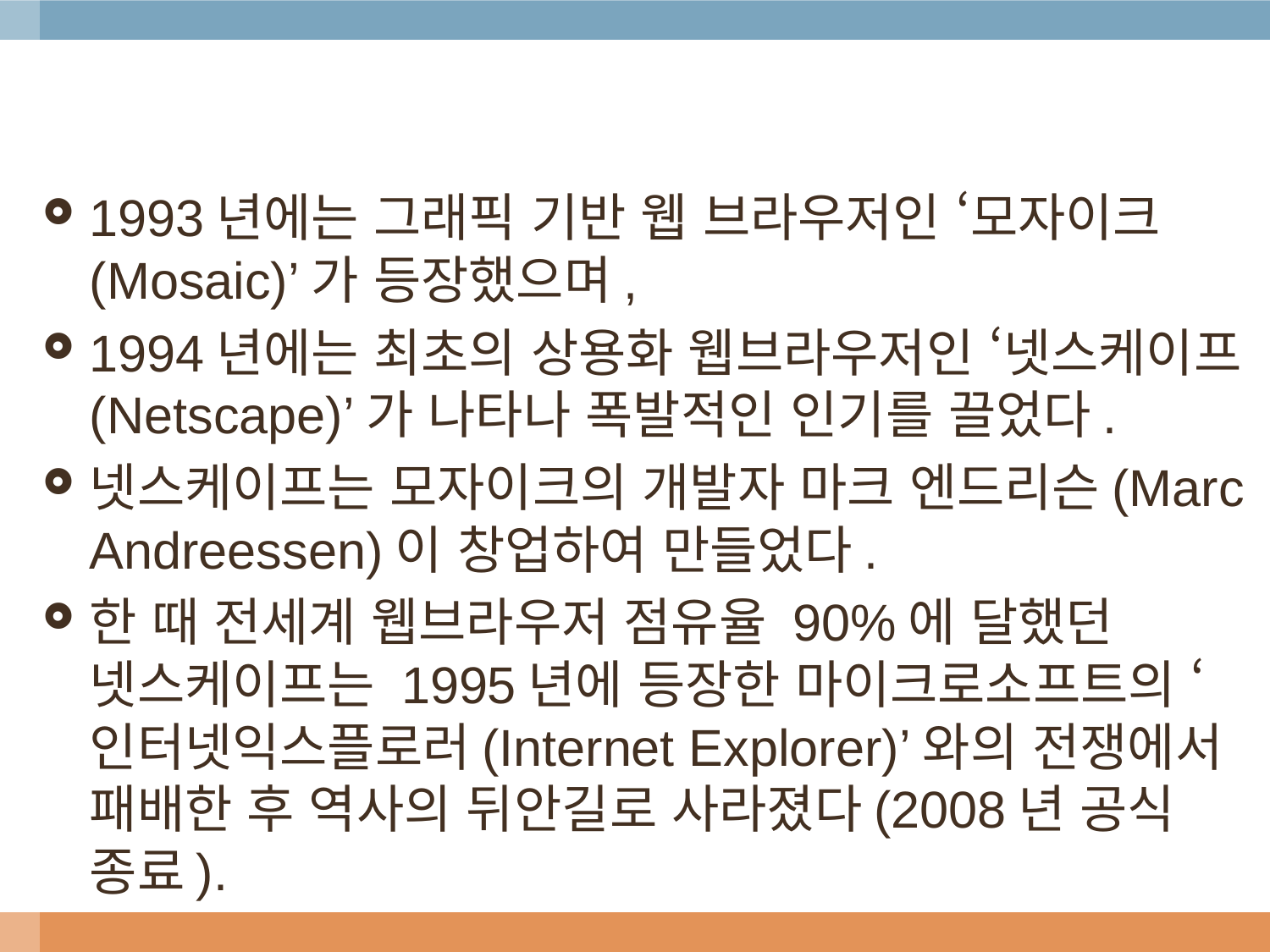

#
1993년에는 그래픽 기반 웹 브라우저인 ‘모자이크(Mosaic)’가 등장했으며,
1994년에는 최초의 상용화 웹브라우저인 ‘넷스케이프(Netscape)’가 나타나 폭발적인 인기를 끌었다.
넷스케이프는 모자이크의 개발자 마크 엔드리슨(Marc Andreessen)이 창업하여 만들었다.
한 때 전세계 웹브라우저 점유율 90%에 달했던 넷스케이프는 1995년에 등장한 마이크로소프트의 ‘인터넷익스플로러(Internet Explorer)’와의 전쟁에서 패배한 후 역사의 뒤안길로 사라졌다(2008년 공식 종료).